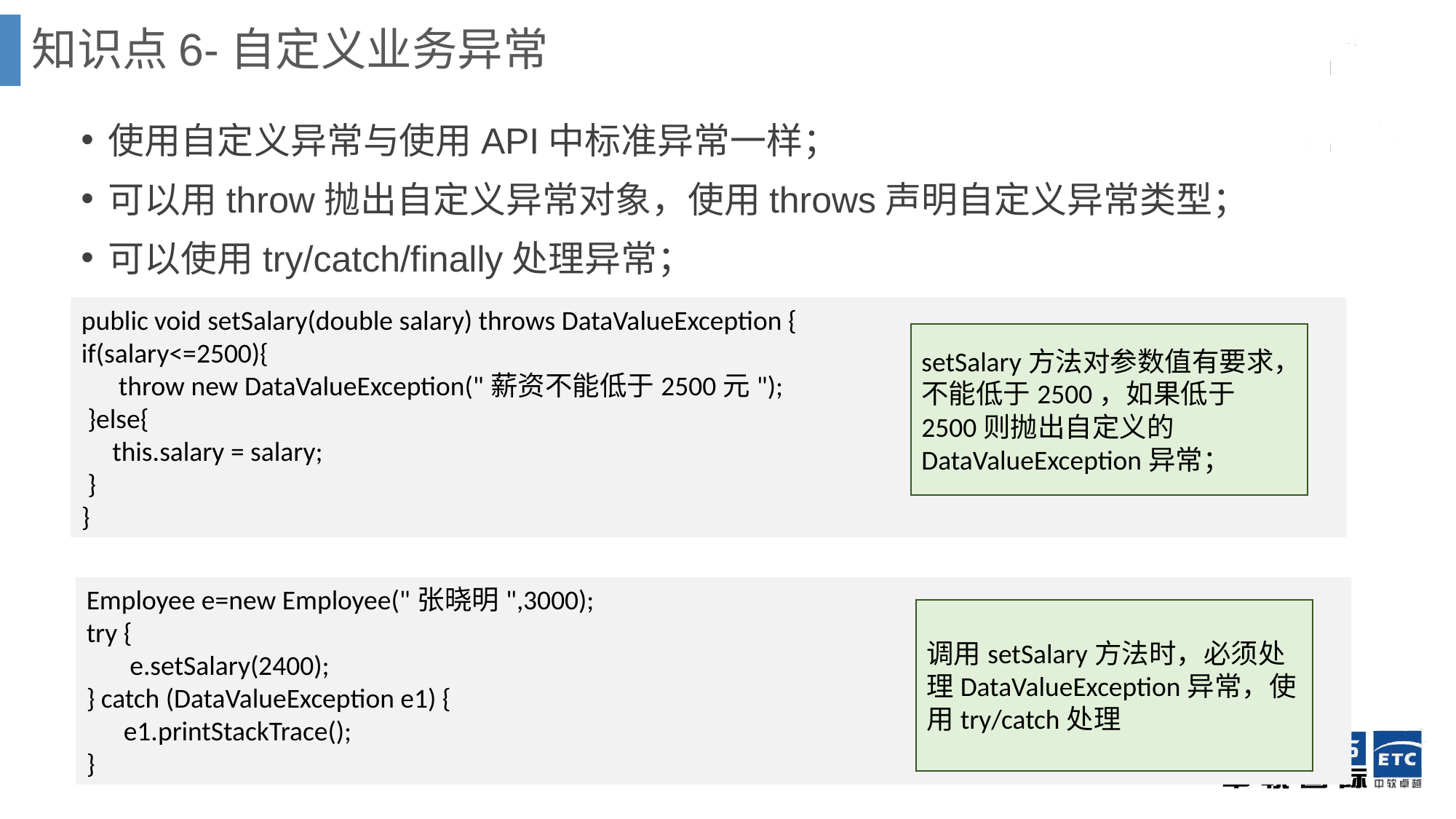

# 知识点6-自定义业务异常
使用自定义异常与使用API中标准异常一样；
可以用throw抛出自定义异常对象，使用throws声明自定义异常类型；
可以使用try/catch/finally处理异常；

public void setSalary(double salary) throws DataValueException {
if(salary<=2500){
      throw new DataValueException("薪资不能低于2500元");
 }else{
     this.salary = salary;
 }
}
setSalary方法对参数值有要求，不能低于2500，如果低于2500则抛出自定义的DataValueException异常；
Employee e=new Employee("张晓明",3000);
try {
       e.setSalary(2400);
} catch (DataValueException e1) {
      e1.printStackTrace();
}
调用setSalary方法时，必须处理DataValueException异常，使用try/catch处理